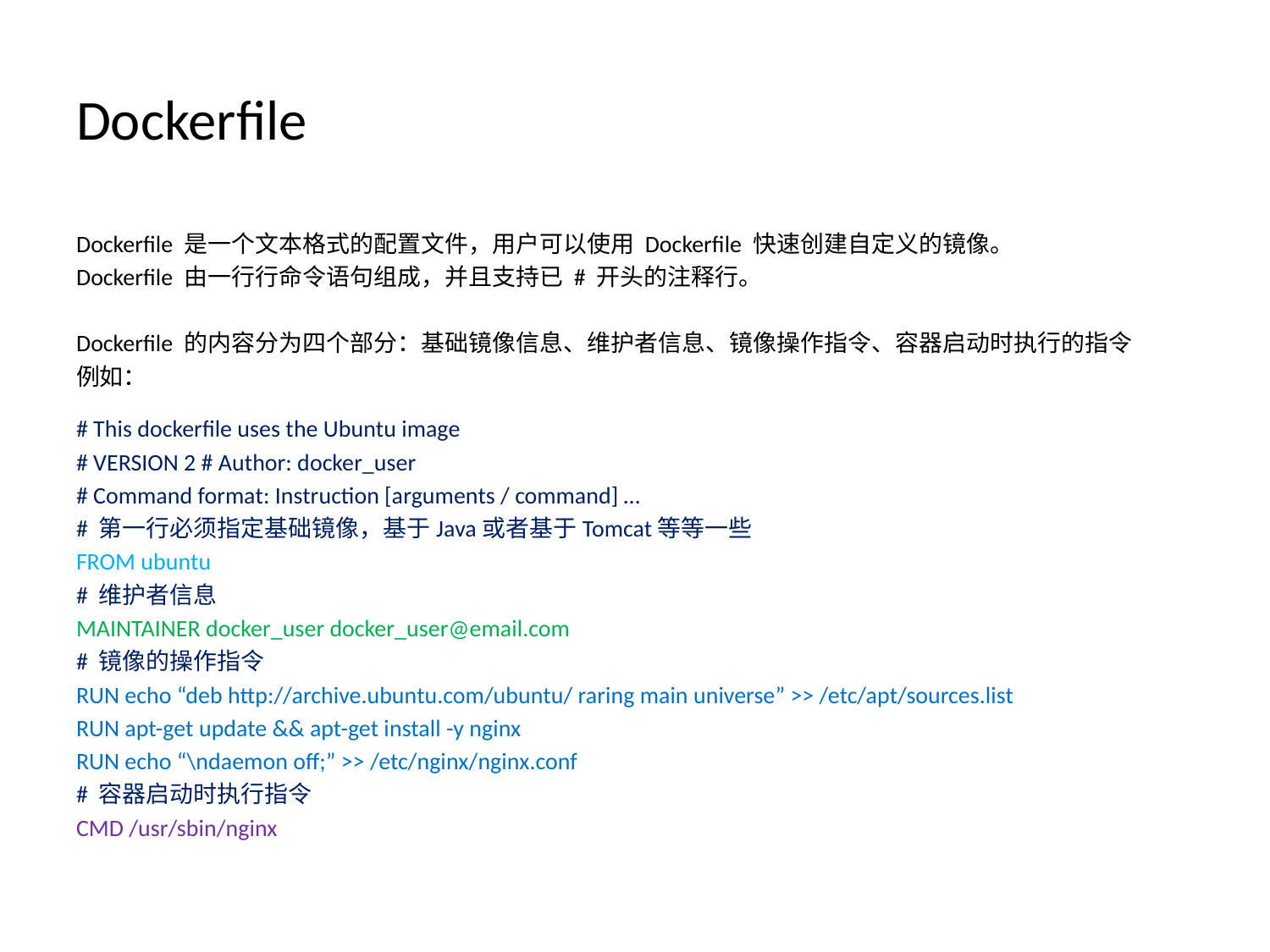

# Dockerfile
Dockerfile 是一个文本格式的配置文件，用户可以使用 Dockerfile 快速创建自定义的镜像。
Dockerfile 由一行行命令语句组成，并且支持已 # 开头的注释行。

Dockerfile 的内容分为四个部分：基础镜像信息、维护者信息、镜像操作指令、容器启动时执行的指令
例如：

# This dockerfile uses the Ubuntu image
# VERSION 2 # Author: docker_user
# Command format: Instruction [arguments / command] …
# 第一行必须指定基础镜像，基于Java或者基于Tomcat等等一些
FROM ubuntu
# 维护者信息
MAINTAINER docker_user docker_user@email.com
# 镜像的操作指令
RUN echo “deb http://archive.ubuntu.com/ubuntu/ raring main universe” >> /etc/apt/sources.list
RUN apt-get update && apt-get install -y nginx
RUN echo “\ndaemon off;” >> /etc/nginx/nginx.conf
# 容器启动时执行指令
CMD /usr/sbin/nginx